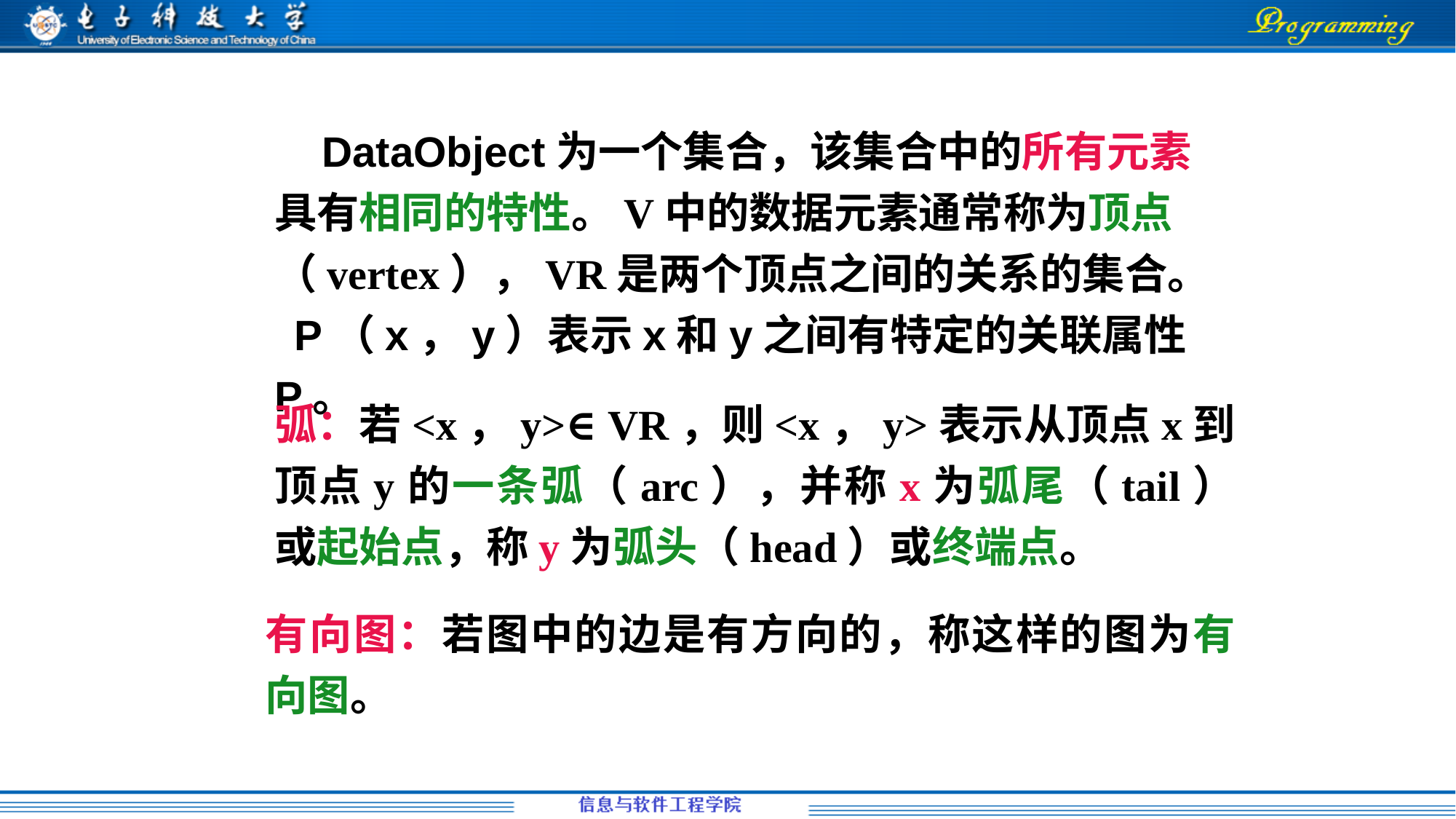

DataObject为一个集合，该集合中的所有元素具有相同的特性。V中的数据元素通常称为顶点（vertex），VR是两个顶点之间的关系的集合。  P（x，y）表示x和y之间有特定的关联属性P。
弧：若<x，y>∈VR，则<x，y>表示从顶点x到顶点y的一条弧（arc），并称x为弧尾（tail）或起始点，称y为弧头（head）或终端点。
有向图：若图中的边是有方向的，称这样的图为有向图。